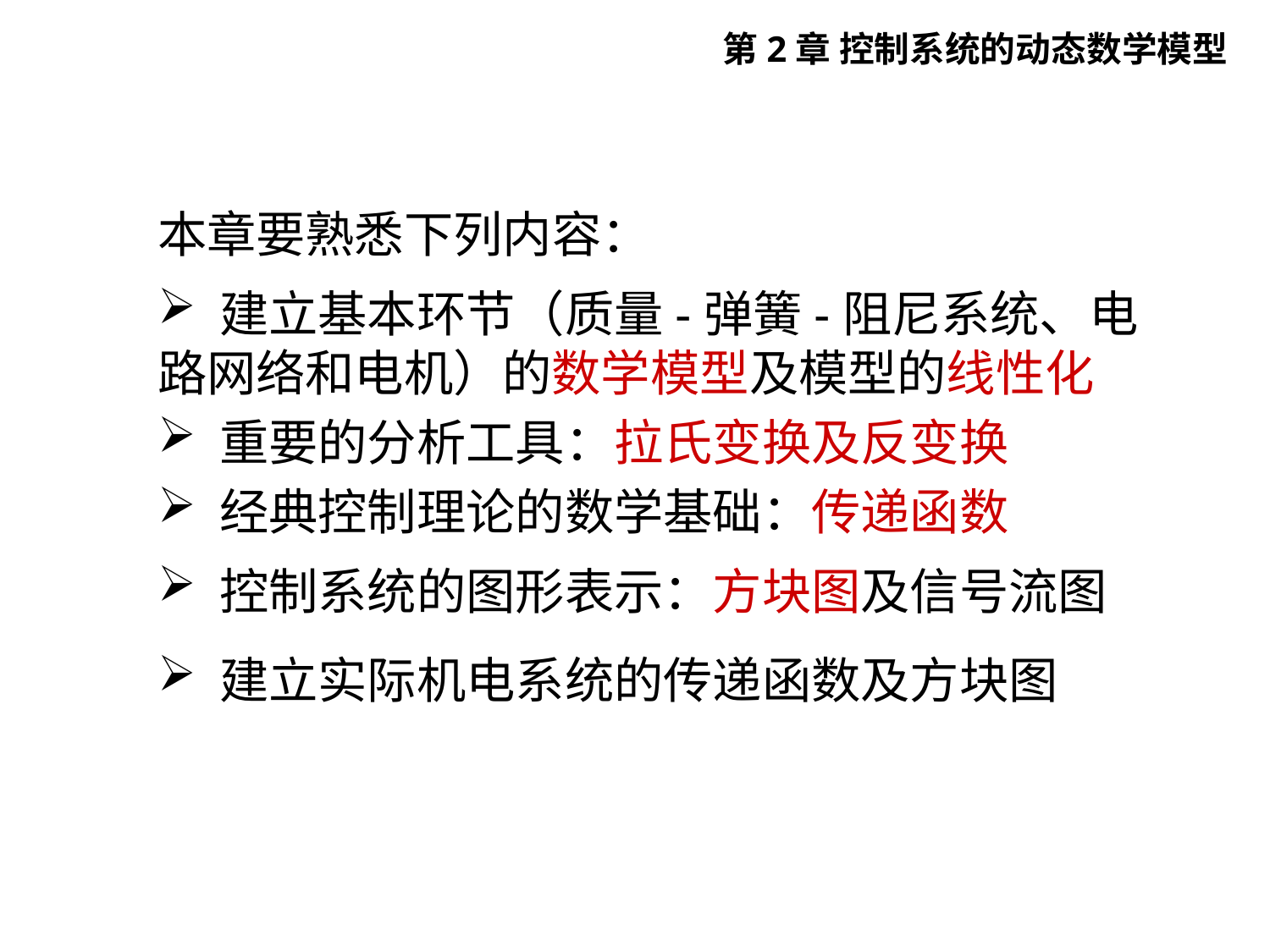

第2章 控制系统的动态数学模型
本章要熟悉下列内容：
 建立基本环节（质量-弹簧-阻尼系统、电路网络和电机）的数学模型及模型的线性化
 重要的分析工具：拉氏变换及反变换
 经典控制理论的数学基础：传递函数
 控制系统的图形表示：方块图及信号流图
 建立实际机电系统的传递函数及方块图
192
4